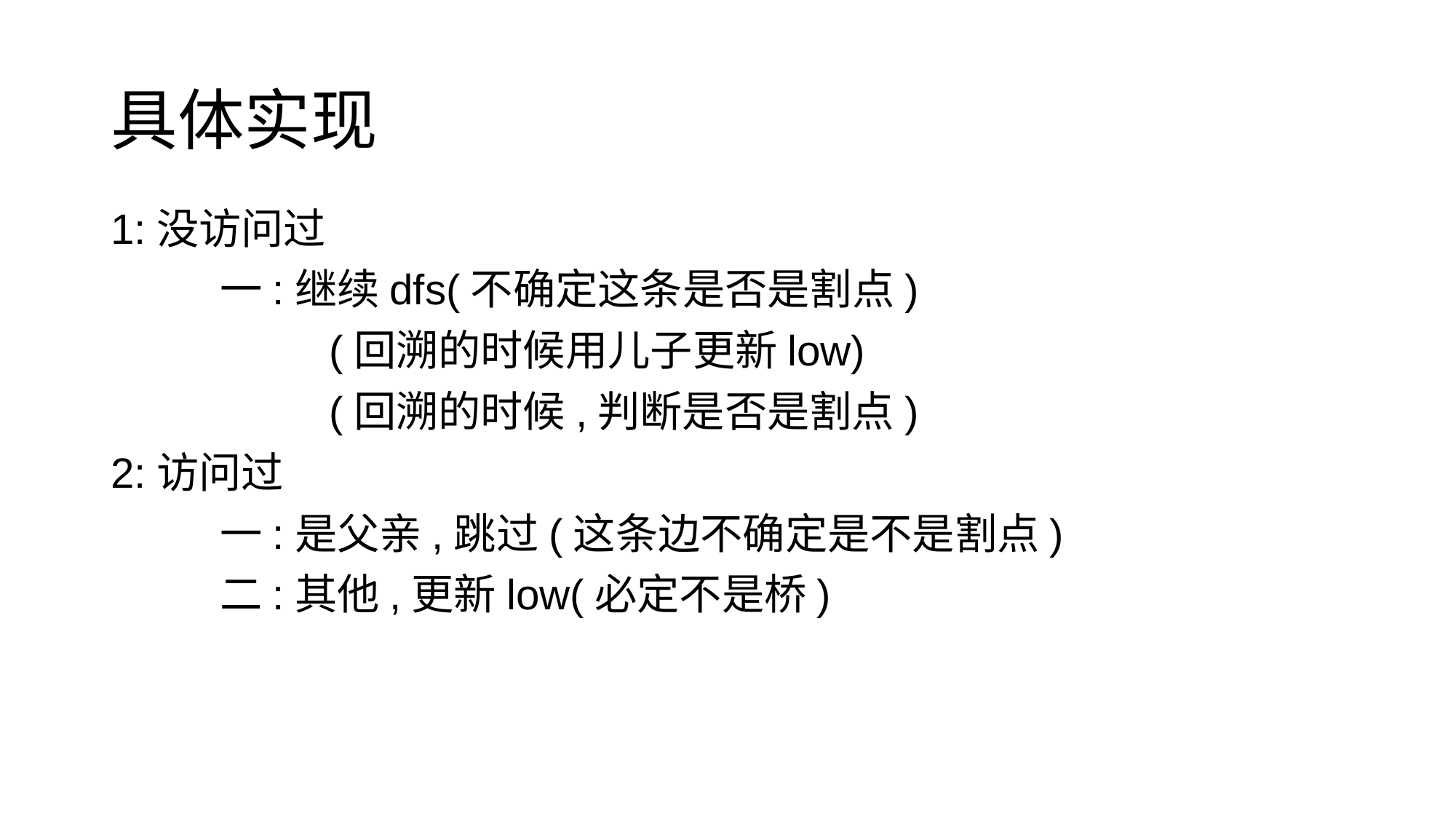

# 具体实现
1:没访问过
	一:继续dfs(不确定这条是否是割点)
		(回溯的时候用儿子更新low)
		(回溯的时候,判断是否是割点)
2:访问过
	一:是父亲,跳过(这条边不确定是不是割点)
	二:其他,更新low(必定不是桥)